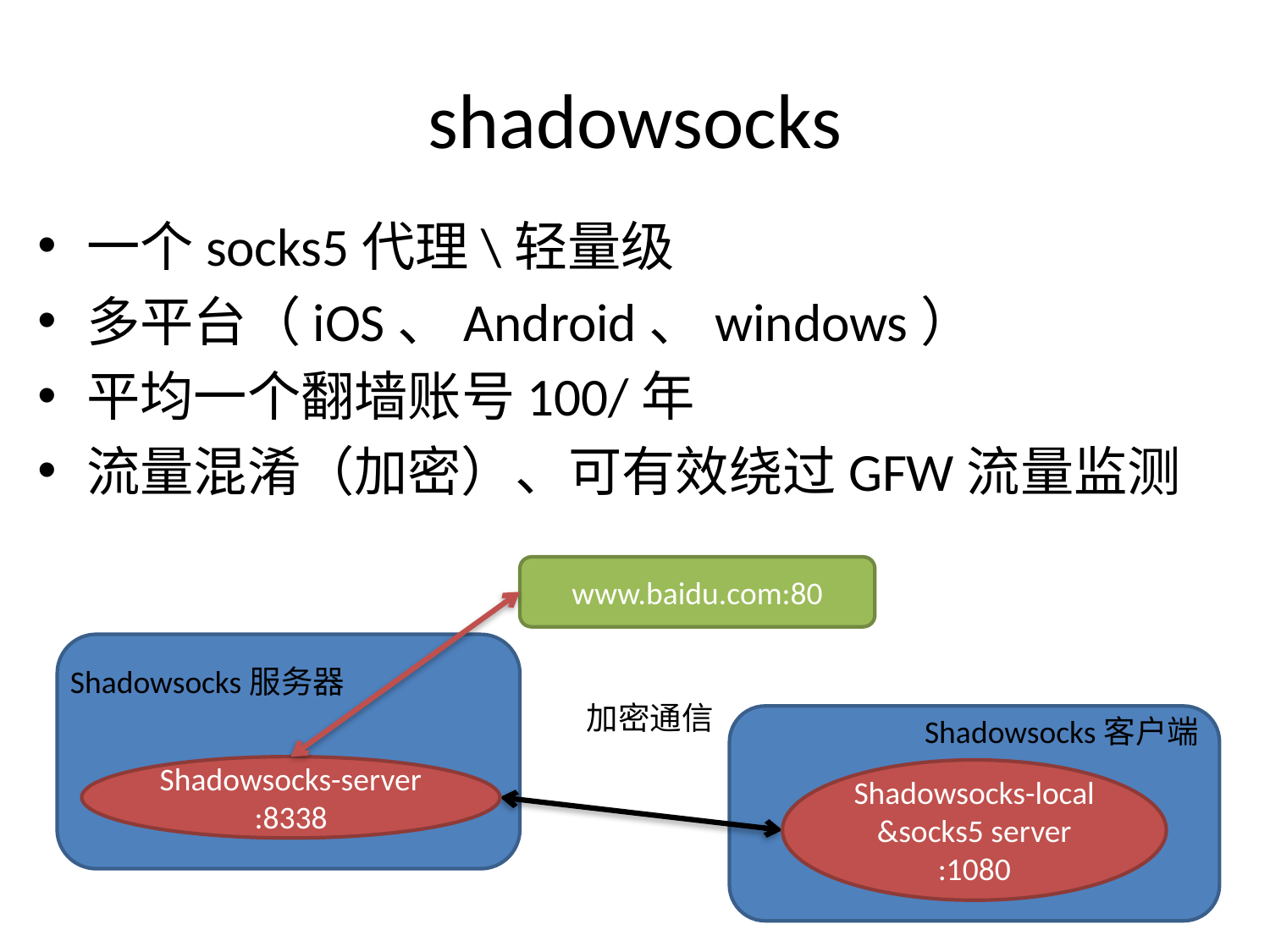

# shadowsocks
一个socks5代理\轻量级
多平台（iOS、Android、windows）
平均一个翻墙账号100/年
流量混淆（加密）、可有效绕过GFW流量监测
www.baidu.com:80

Shadowsocks客户端

Shadowsocks-server
:8338
Shadowsocks-local
&socks5 server
:1080
Shadowsocks服务器
加密通信